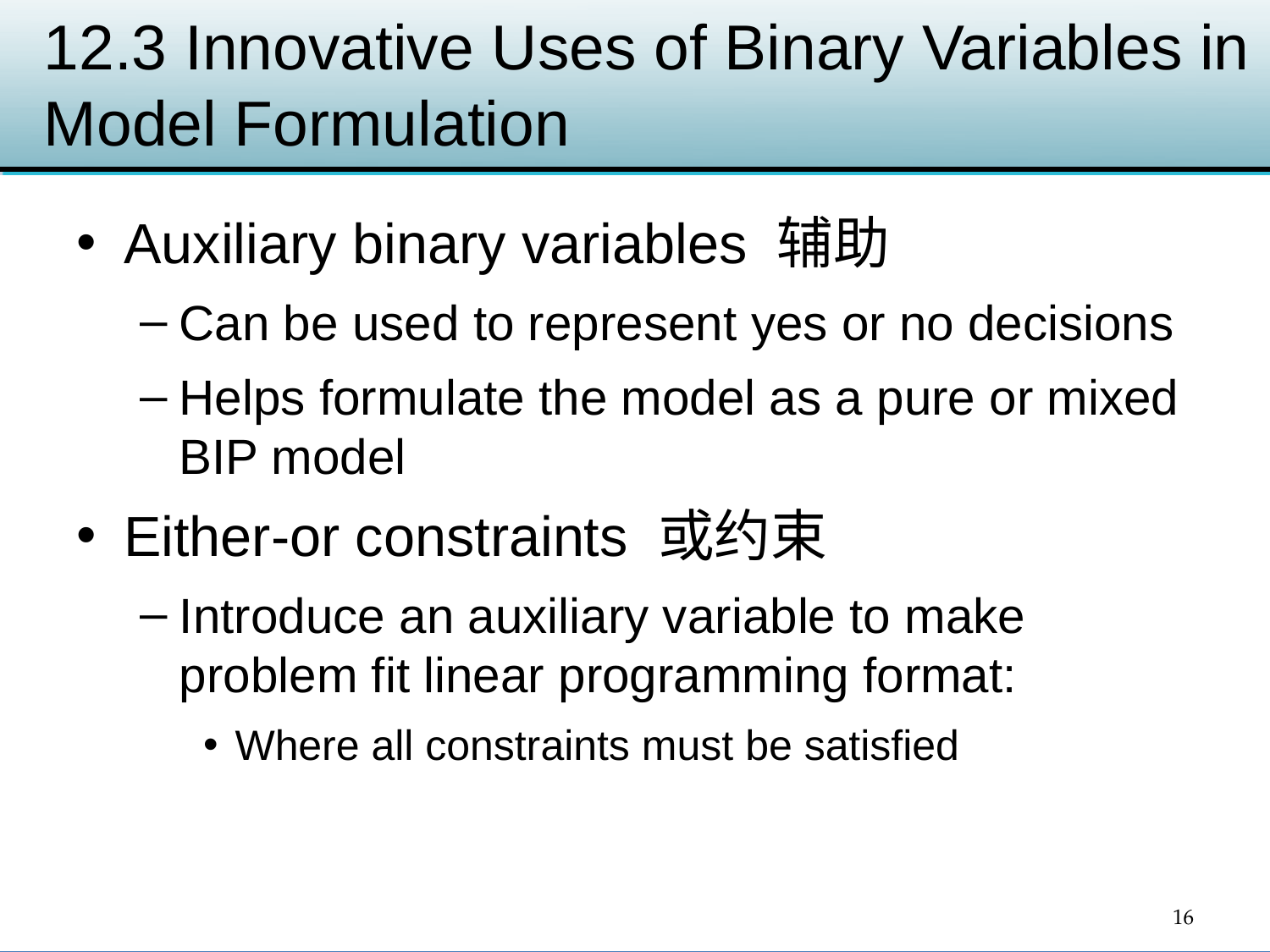

# 12.3 Innovative Uses of Binary Variables in Model Formulation
Auxiliary binary variables 辅助
Can be used to represent yes or no decisions
Helps formulate the model as a pure or mixed BIP model
Either-or constraints 或约束
Introduce an auxiliary variable to make problem fit linear programming format:
Where all constraints must be satisfied
16